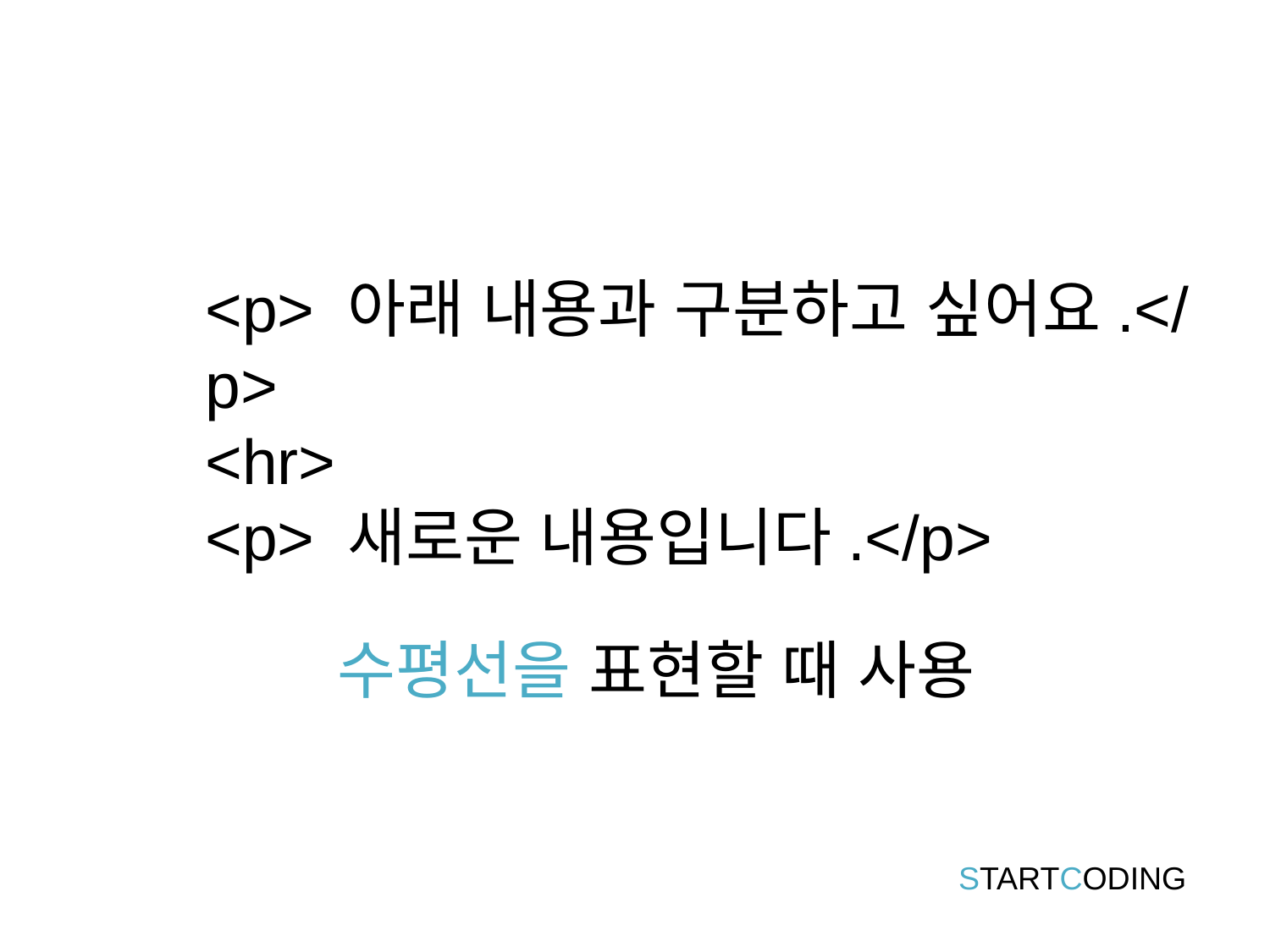

# <p> 아래 내용과 구분하고 싶어요.</p> <hr> <p> 새로운 내용입니다.</p>
수평선을 표현할 때 사용
STARTCODING